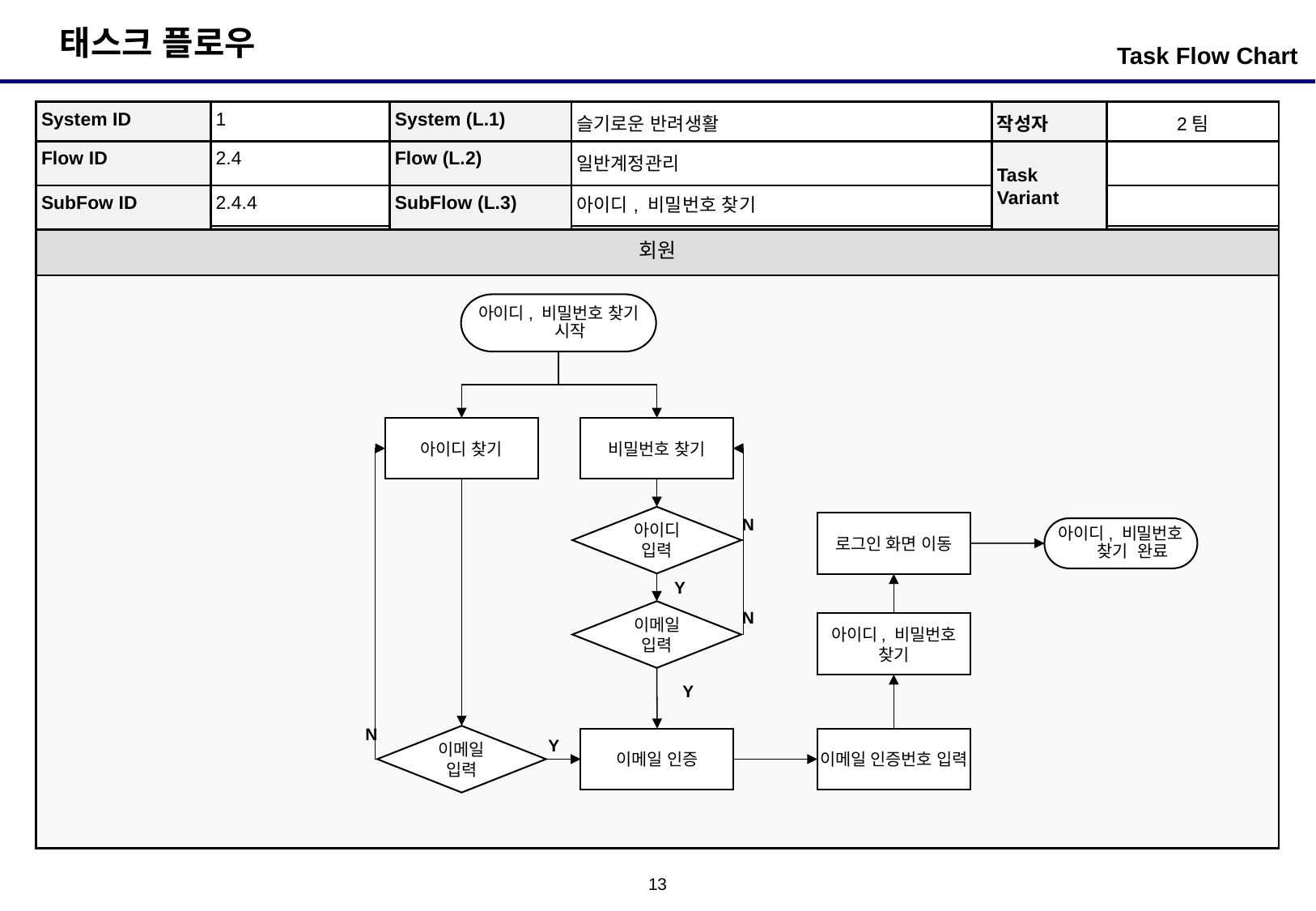

Task Flow Chart
| System ID | 1 | System (L.1) | 슬기로운 반려생활 | 작성자 | 2팀 |
| --- | --- | --- | --- | --- | --- |
| Flow ID | 2.4 | Flow (L.2) | 일반계정관리 | Task Variant |  |
| SubFow ID | 2.4.4 | SubFlow (L.3) | 아이디, 비밀번호 찾기 |  |  |
| 회원 |
| --- |
|  |
아이디, 비밀번호 찾기 시작
아이디 찾기
비밀번호 찾기
아이디
입력
N
로그인 화면 이동
아이디, 비밀번호 찾기  완료
Y
N
이메일 입력
아이디, 비밀번호 찾기
Y
N
이메일 입력
이메일 인증
이메일 인증번호 입력
Y